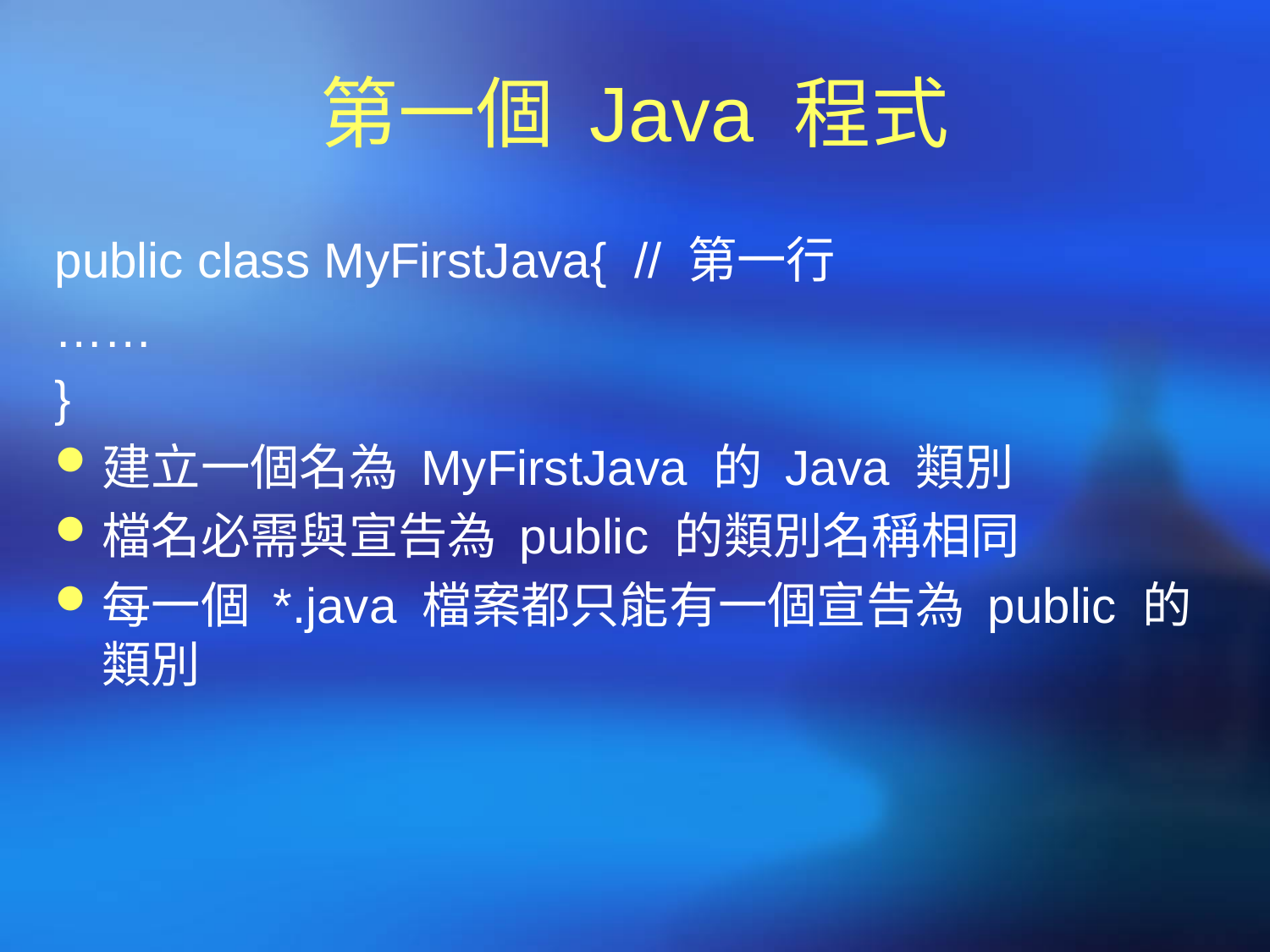

# 第一個 Java 程式
public class MyFirstJava{  // 第一行
……
}
建立一個名為 MyFirstJava 的 Java 類別
檔名必需與宣告為 public 的類別名稱相同
每一個 *.java 檔案都只能有一個宣告為 public 的類別